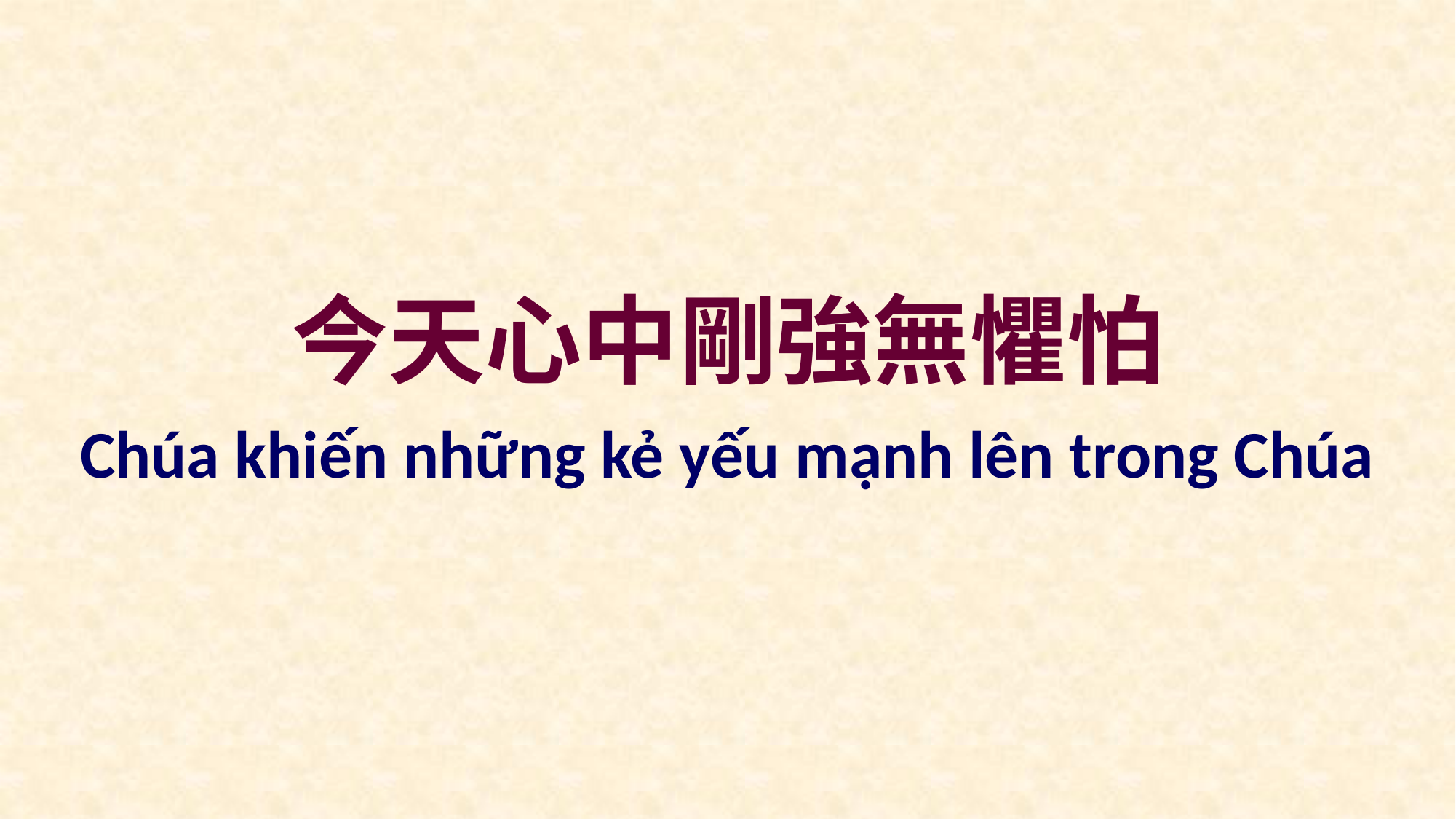

今天心中剛強無懼怕
Chúa khiến những kẻ yếu mạnh lên trong Chúa